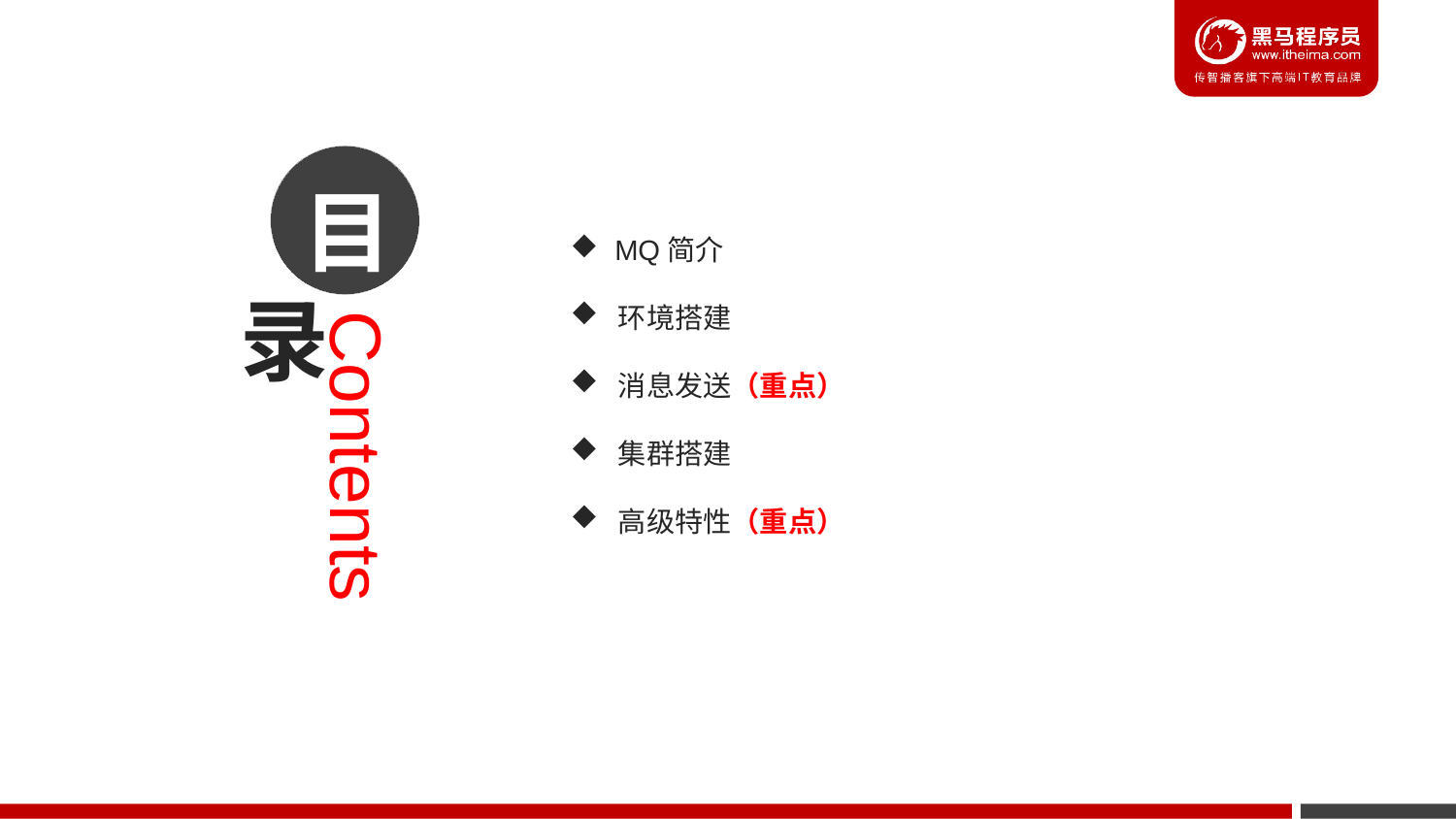

目
  MQ简介
  环境搭建
  消息发送（重点）
  集群搭建
  高级特性（重点）
录
Contents